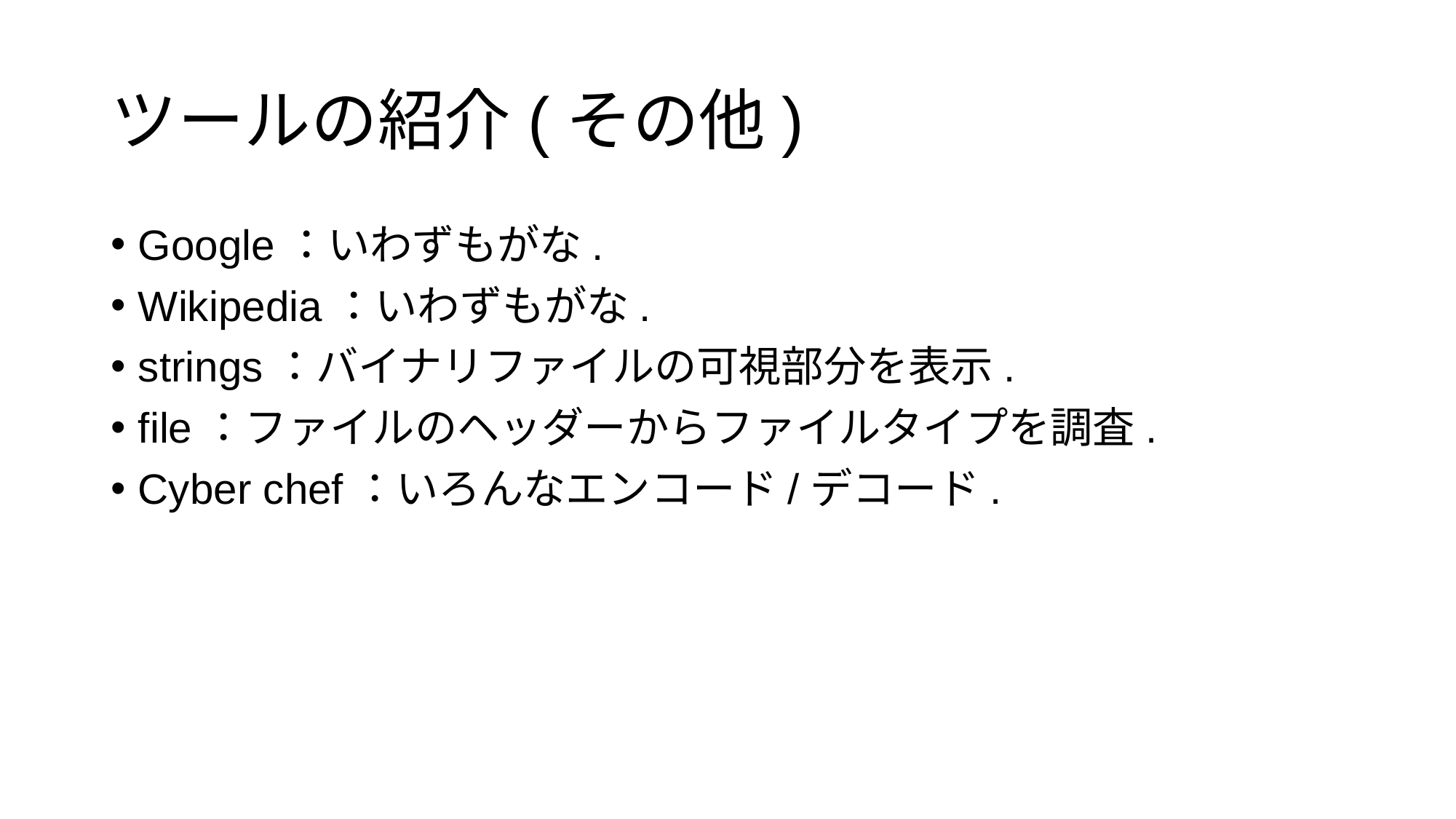

# ツールの紹介(その他)
Google：いわずもがな.
Wikipedia：いわずもがな.
strings：バイナリファイルの可視部分を表示.
file：ファイルのヘッダーからファイルタイプを調査.
Cyber chef：いろんなエンコード/デコード.